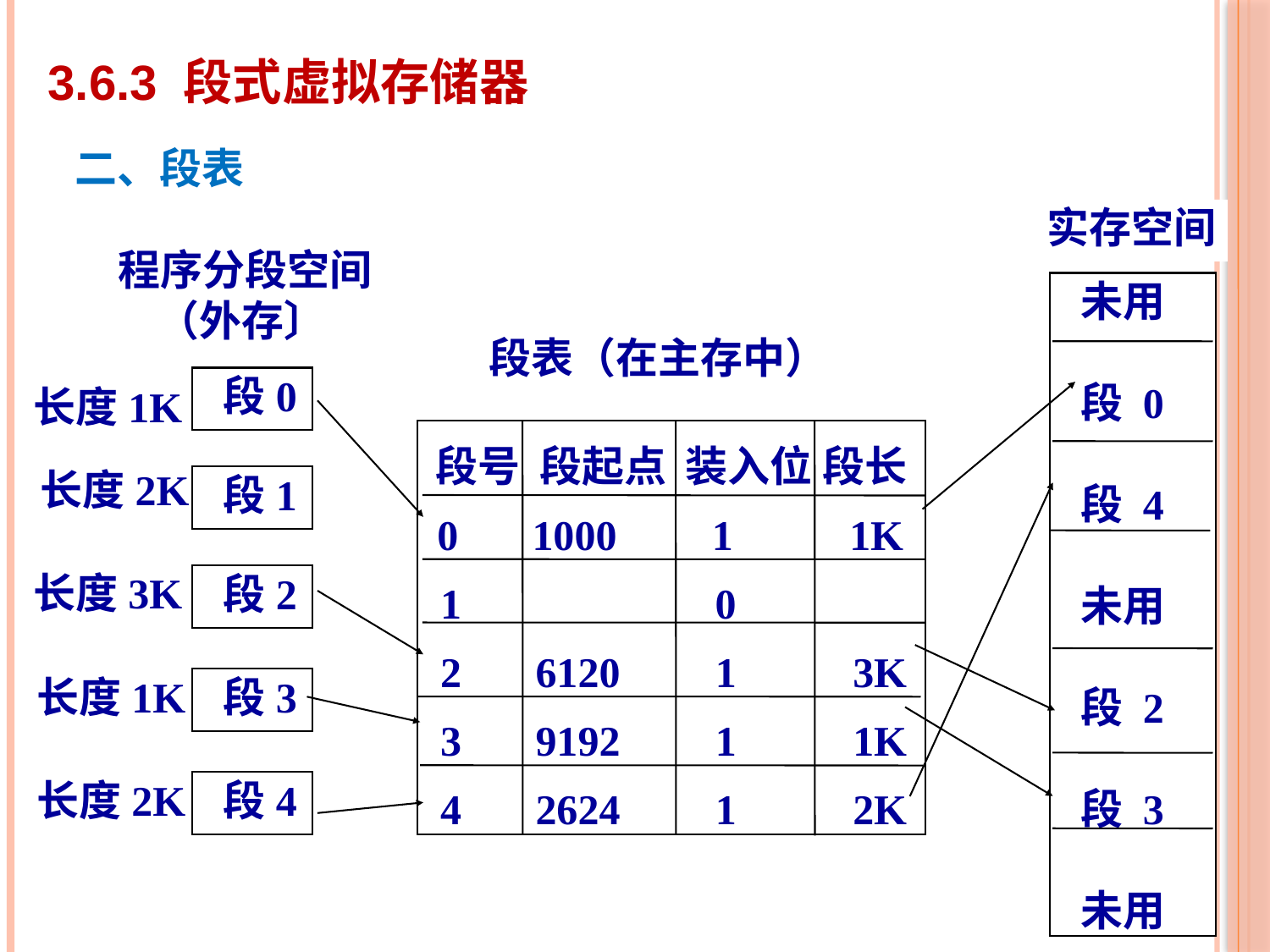

# 3.6.3 段式虚拟存储器
二、段表
 实存空间
程序分段空间
   （外存〕
  未用

  段 0

  段 4

  未用

  段 2

  段 3

  未用
段表（在主存中）

  段0
长度1K

 段号  段起点  装入位 段长
  0       1000         1           1K
  1                        0
  2       6120         1           3K
  3       9192         1           1K
  4       2624         1           2K

长度2K
  段1

长度3K
  段2

长度1K
  段3

长度2K
  段4